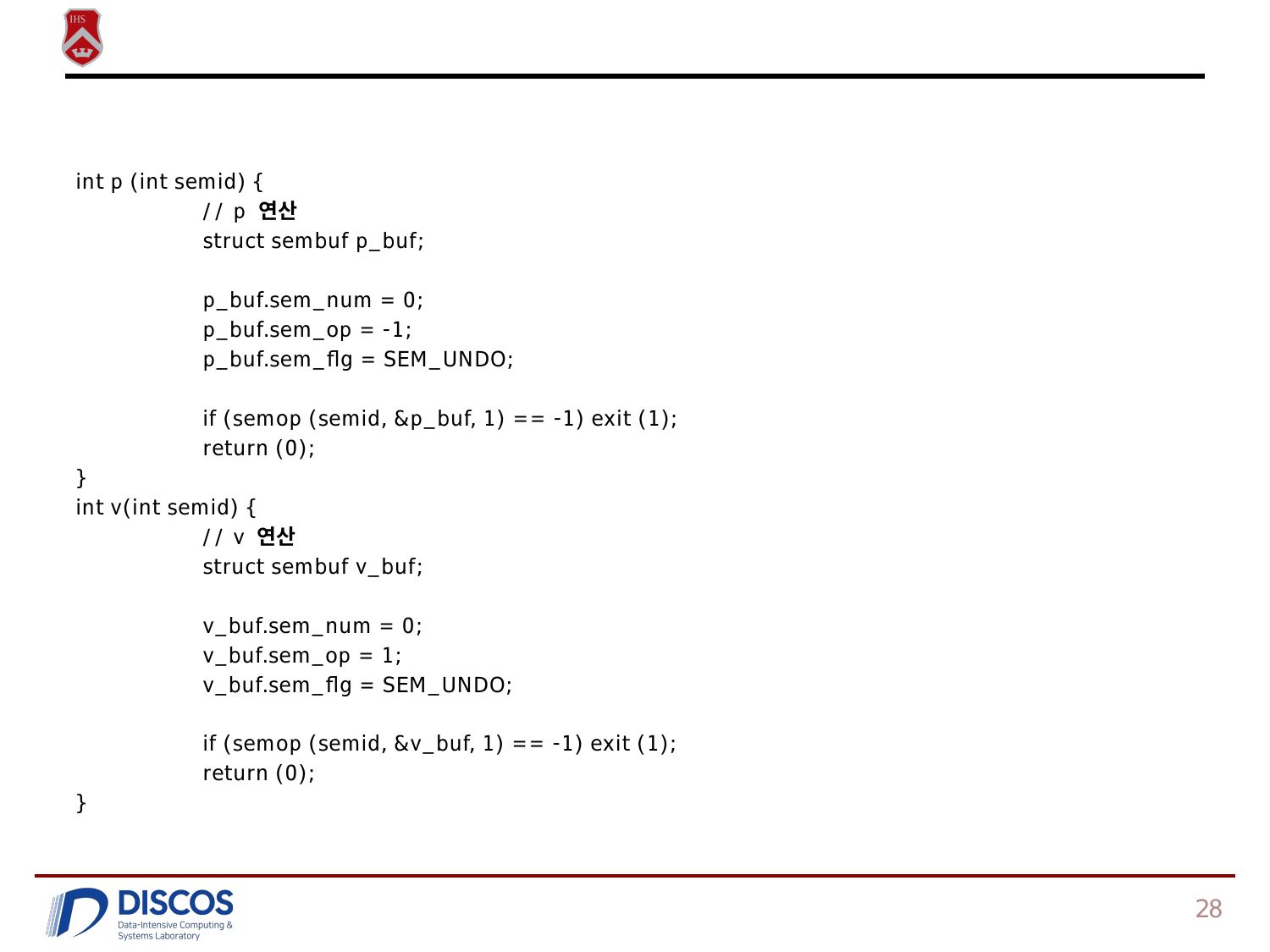

#
int p (int semid) {
	// p 연산
	struct sembuf p_buf;

	p_buf.sem_num = 0;
	p_buf.sem_op = -1;
	p_buf.sem_flg = SEM_UNDO;

	if (semop (semid, &p_buf, 1) == -1) exit (1);
	return (0);
}
int v(int semid) {
	// v 연산
	struct sembuf v_buf;

	v_buf.sem_num = 0;
	v_buf.sem_op = 1;
	v_buf.sem_flg = SEM_UNDO;

	if (semop (semid, &v_buf, 1) == -1) exit (1);
	return (0);
}
28